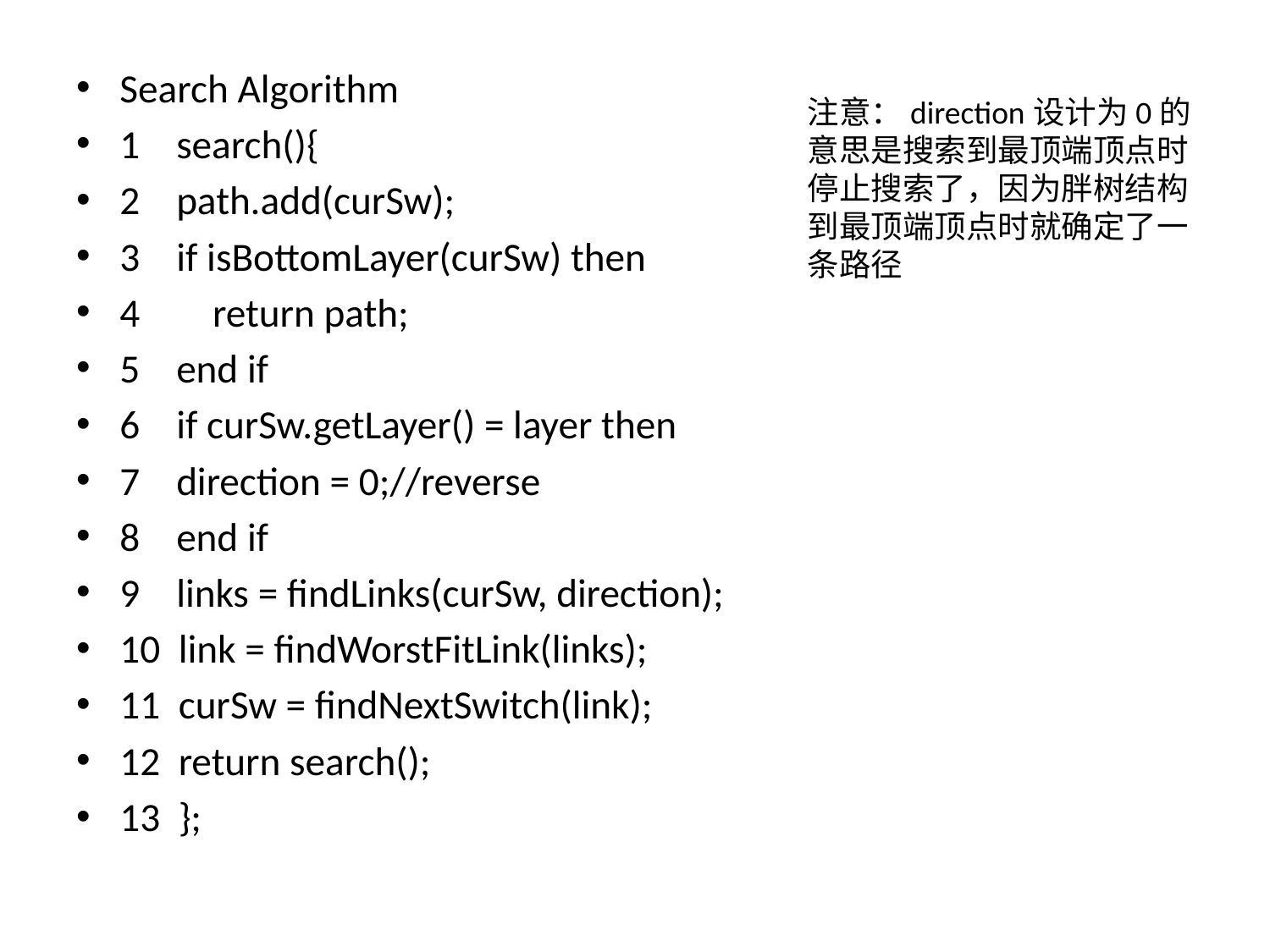

Search Algorithm
1    search(){
2    path.add(curSw);
3    if isBottomLayer(curSw) then
4        return path;
5    end if
6    if curSw.getLayer() = layer then
7    direction = 0;//reverse
8    end if
9    links = findLinks(curSw, direction);
10  link = findWorstFitLink(links);
11  curSw = findNextSwitch(link);
12  return search();
13  };

注意：direction设计为0的意思是搜索到最顶端顶点时停止搜索了，因为胖树结构到最顶端顶点时就确定了一条路径